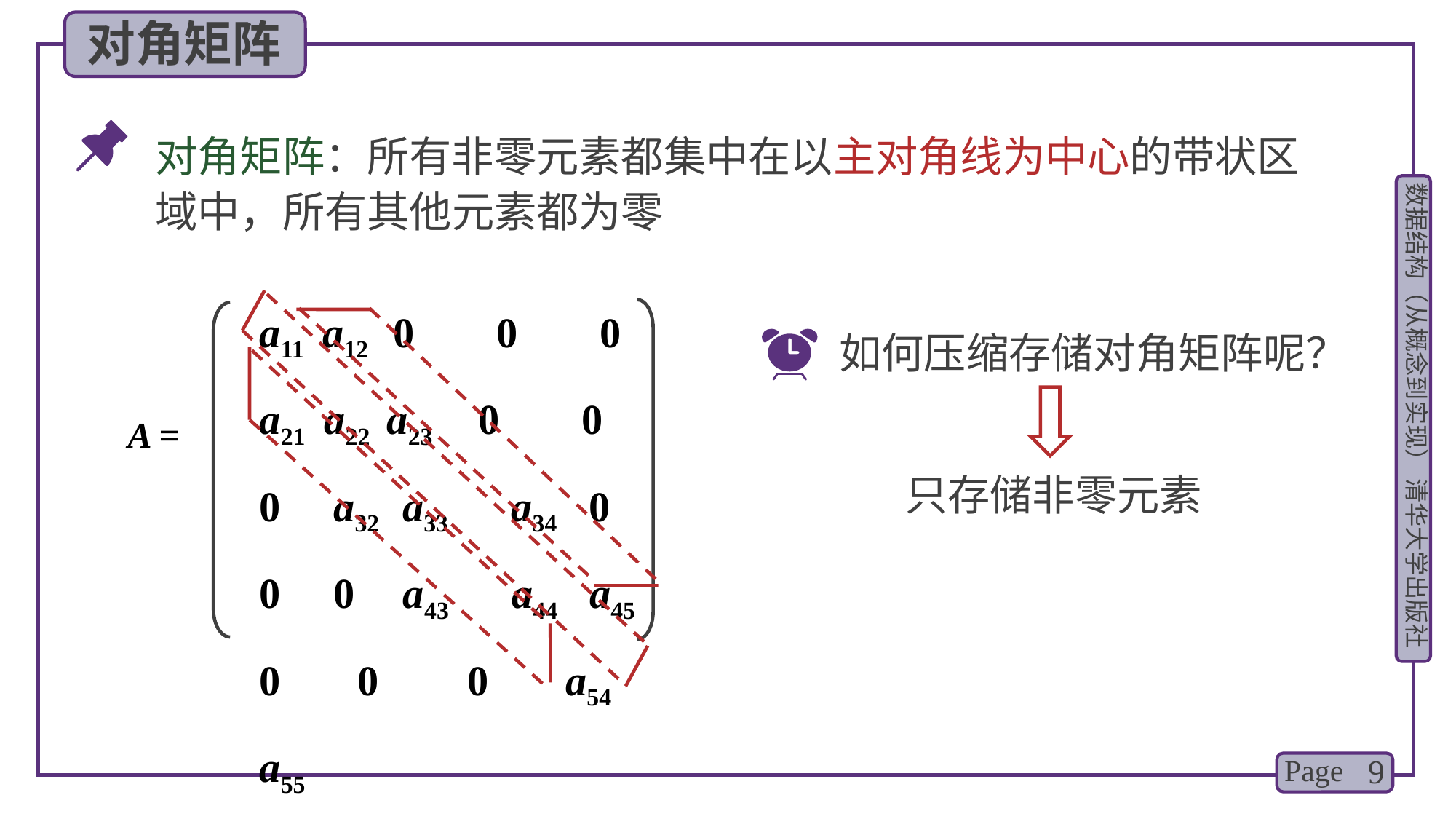

对角矩阵

对角矩阵：所有非零元素都集中在以主对角线为中心的带状区域中，所有其他元素都为零

a11   a12    0　  0　  0
a21   a22  a23      0　  0
0     a32   a33　a34   0
0     0     a43　a44   a45
0　 0　  0　 a54   a55

如何压缩存储对角矩阵呢？

只存储非零元素
A =